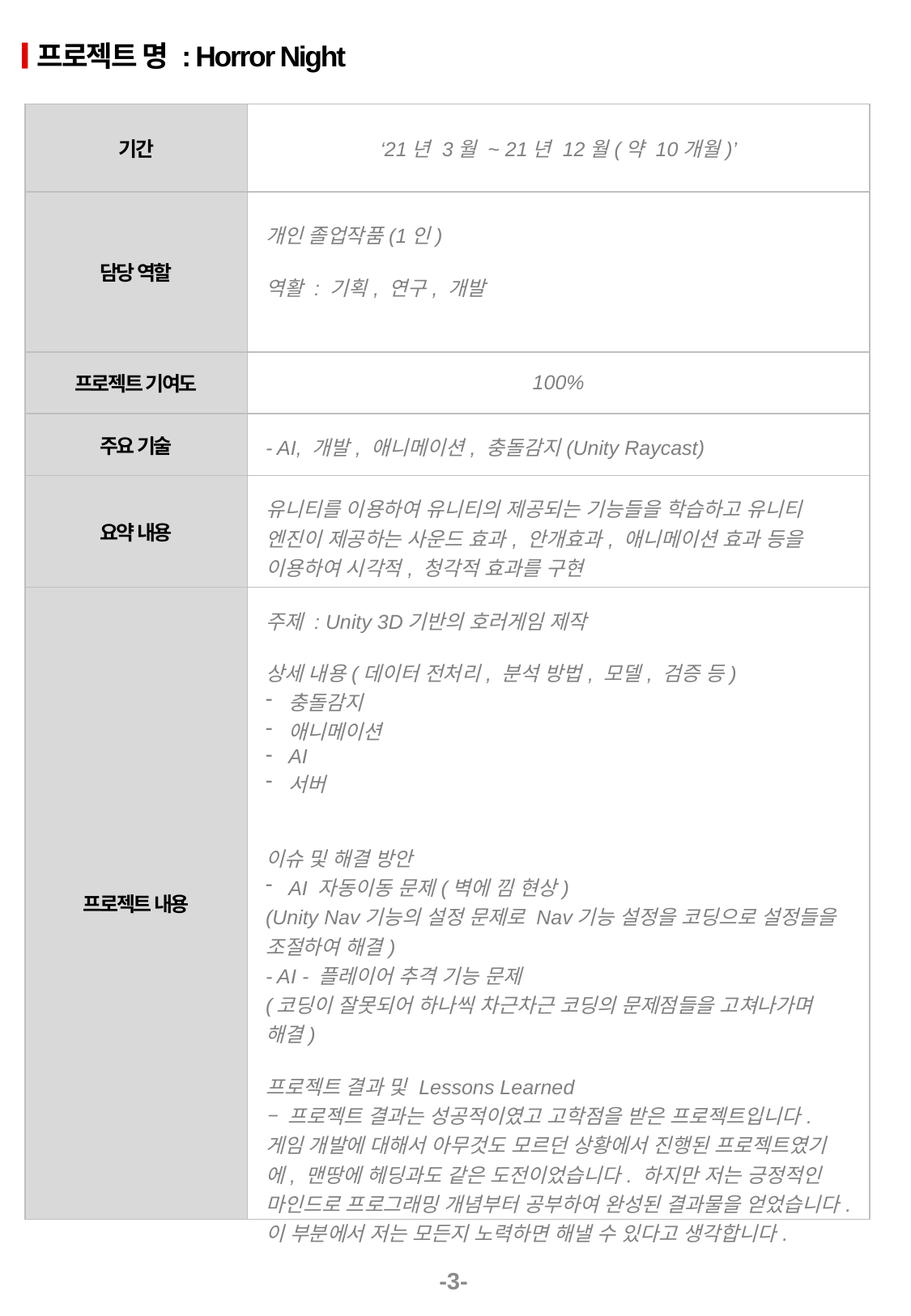

프로젝트 명 : Horror Night

| 기간 | ‘21년 3월 ~ 21년 12월(약 10개월)’ |
| --- | --- |
| 담당 역할 | 개인 졸업작품(1인) 역활 : 기획, 연구, 개발 |
| 프로젝트 기여도 | 100% |
| 주요 기술 | - AI, 개발, 애니메이션, 충돌감지(Unity Raycast) |
| 요약 내용 | 유니티를 이용하여 유니티의 제공되는 기능들을 학습하고 유니티 엔진이 제공하는 사운드 효과, 안개효과, 애니메이션 효과 등을 이용하여 시각적, 청각적 효과를 구현 |
| 프로젝트 내용 | 주제 : Unity 3D기반의 호러게임 제작 상세 내용(데이터 전처리, 분석 방법, 모델, 검증 등) 충돌감지 애니메이션 AI 서버 이슈 및 해결 방안 AI 자동이동 문제(벽에 낌 현상) (Unity Nav기능의 설정 문제로 Nav기능 설정을 코딩으로 설정들을 조절하여 해결) - AI - 플레이어 추격 기능 문제 (코딩이 잘못되어 하나씩 차근차근 코딩의 문제점들을 고쳐나가며 해결) 프로젝트 결과 및 Lessons Learned – 프로젝트 결과는 성공적이였고 고학점을 받은 프로젝트입니다. 게임 개발에 대해서 아무것도 모르던 상황에서 진행된 프로젝트였기에, 맨땅에 헤딩과도 같은 도전이었습니다. 하지만 저는 긍정적인 마인드로 프로그래밍 개념부터 공부하여 완성된 결과물을 얻었습니다. 이 부분에서 저는 모든지 노력하면 해낼 수 있다고 생각합니다. |
-3-